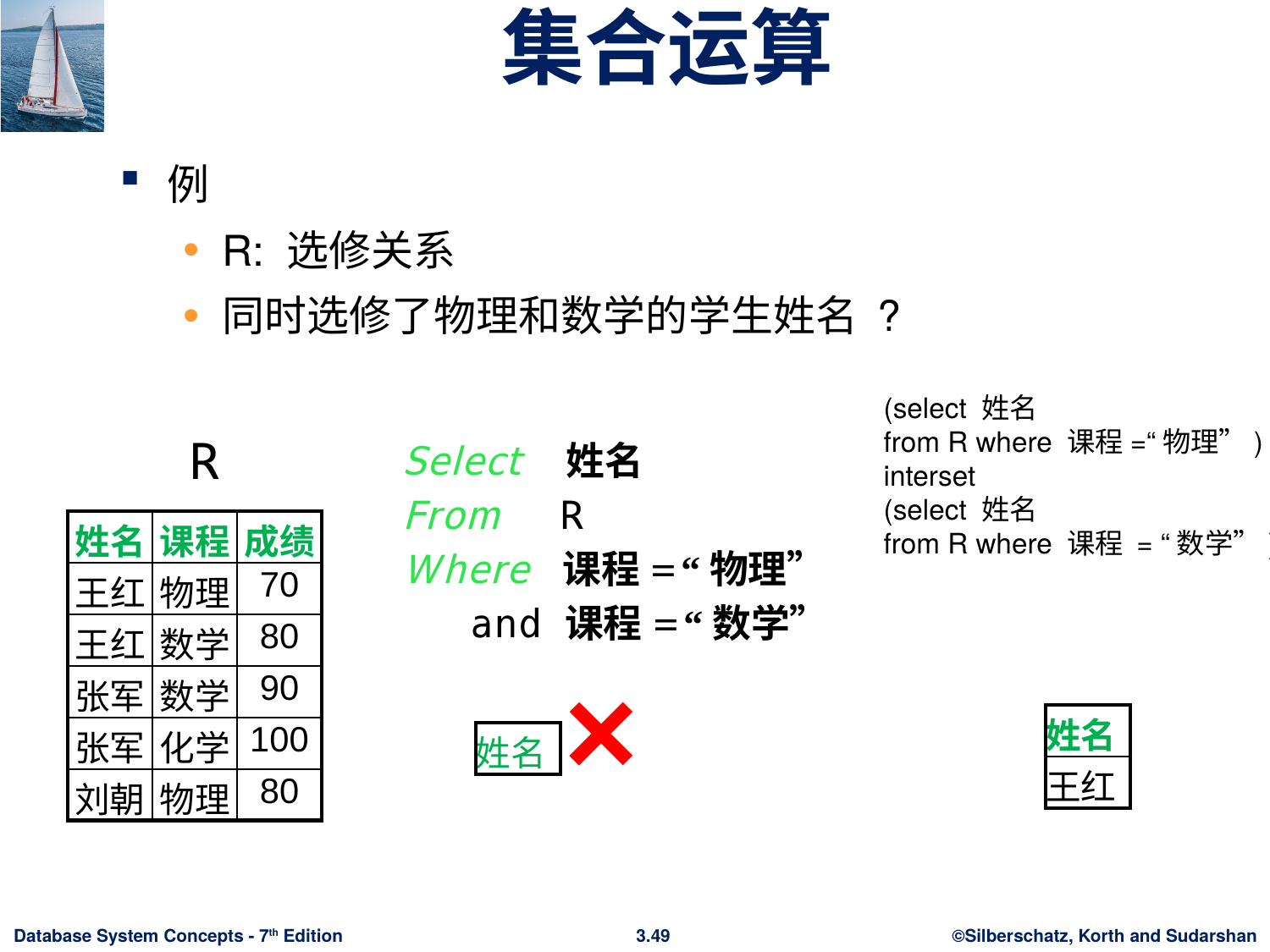

# 集合运算
例
R: 选修关系
同时选修了物理和数学的学生姓名 ?
(select 姓名
from R where 课程=“物理”)
interset
(select 姓名
from R where 课程 = “数学”)
R
Select   姓名
From     R
Where  课程=“物理”
      and 课程=“数学”
| 姓名 | 课程 | 成绩 |
| --- | --- | --- |
| 王红 | 物理 | 70 |
| 王红 | 数学 | 80 |
| 张军 | 数学 | 90 |
| 张军 | 化学 | 100 |
| 刘朝 | 物理 | 80 |
×
| 姓名 |
| --- |
| 王红 |
| 姓名 |
| --- |